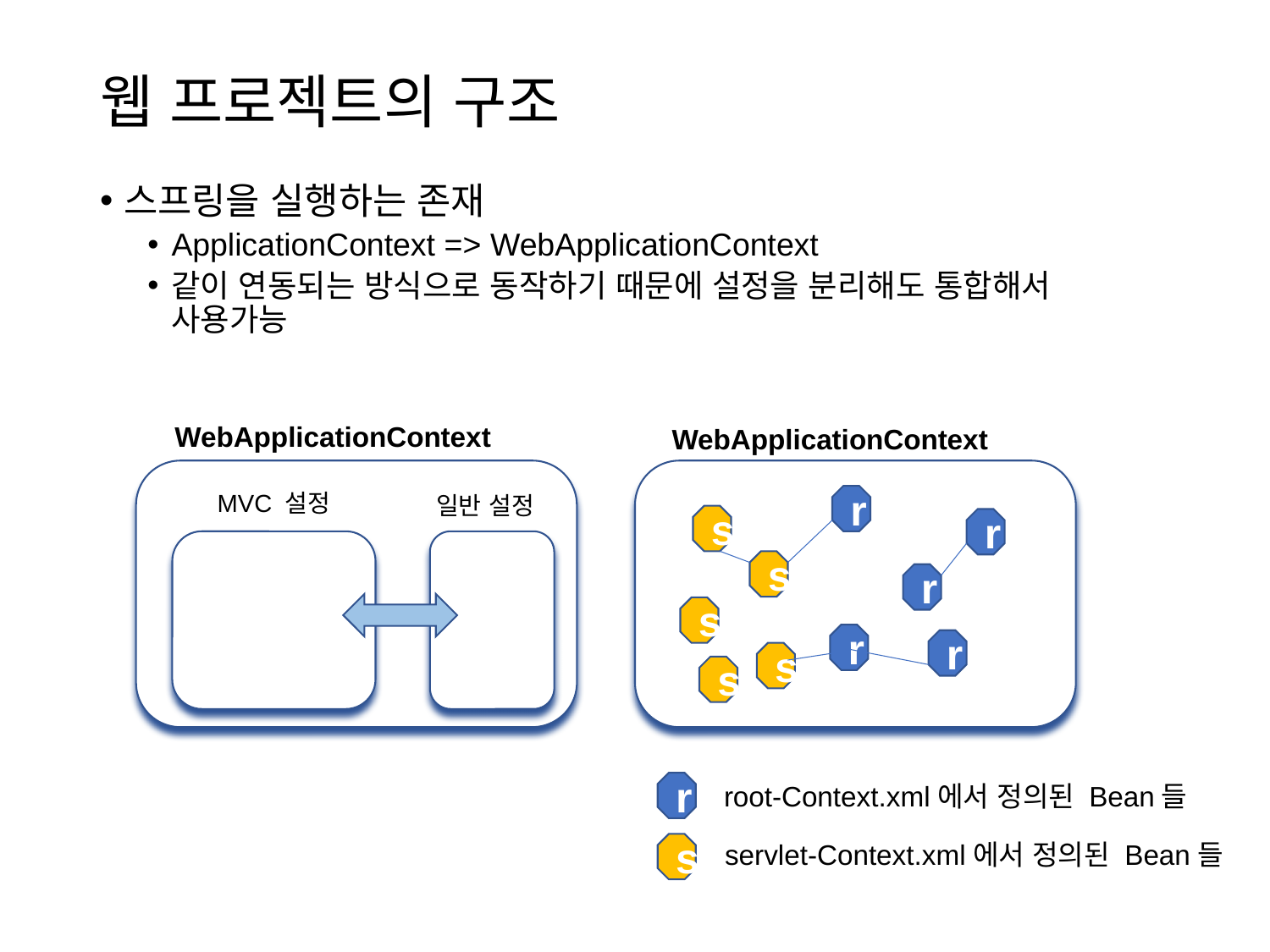

# 웹 프로젝트의 구조
스프링을 실행하는 존재
ApplicationContext => WebApplicationContext
같이 연동되는 방식으로 동작하기 때문에 설정을 분리해도 통합해서 사용가능
WebApplicationContext
WebApplicationContext

MVC 설정
일반 설정
r
s
r

s
r

s
r
r
s
s
r
root-Context.xml에서 정의된 Bean들
servlet-Context.xml에서 정의된 Bean들
s